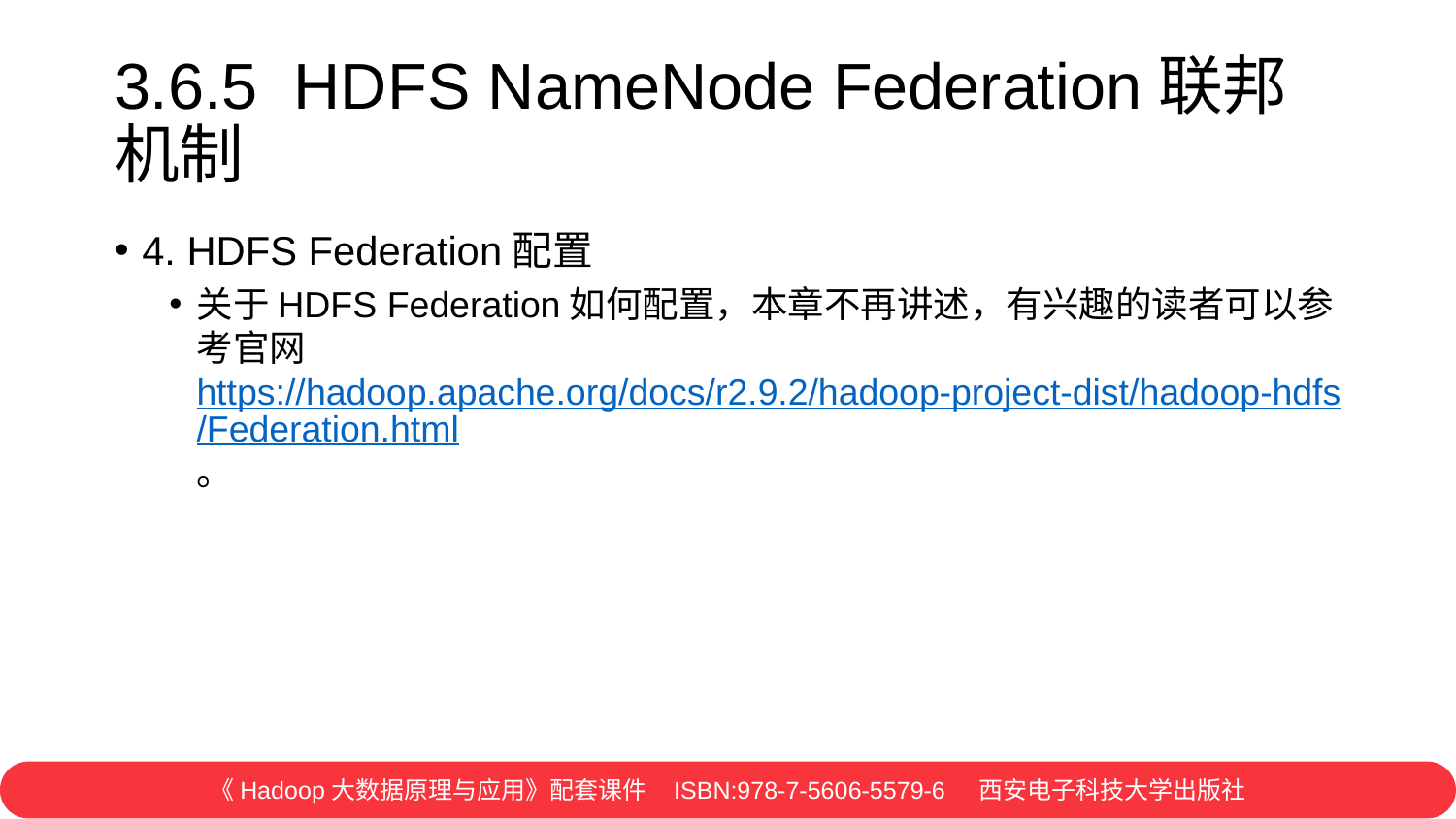

# 3.6.5  HDFS NameNode Federation联邦机制
4. HDFS Federation配置
关于HDFS Federation如何配置，本章不再讲述，有兴趣的读者可以参考官网https://hadoop.apache.org/docs/r2.9.2/hadoop-project-dist/hadoop-hdfs/Federation.html。